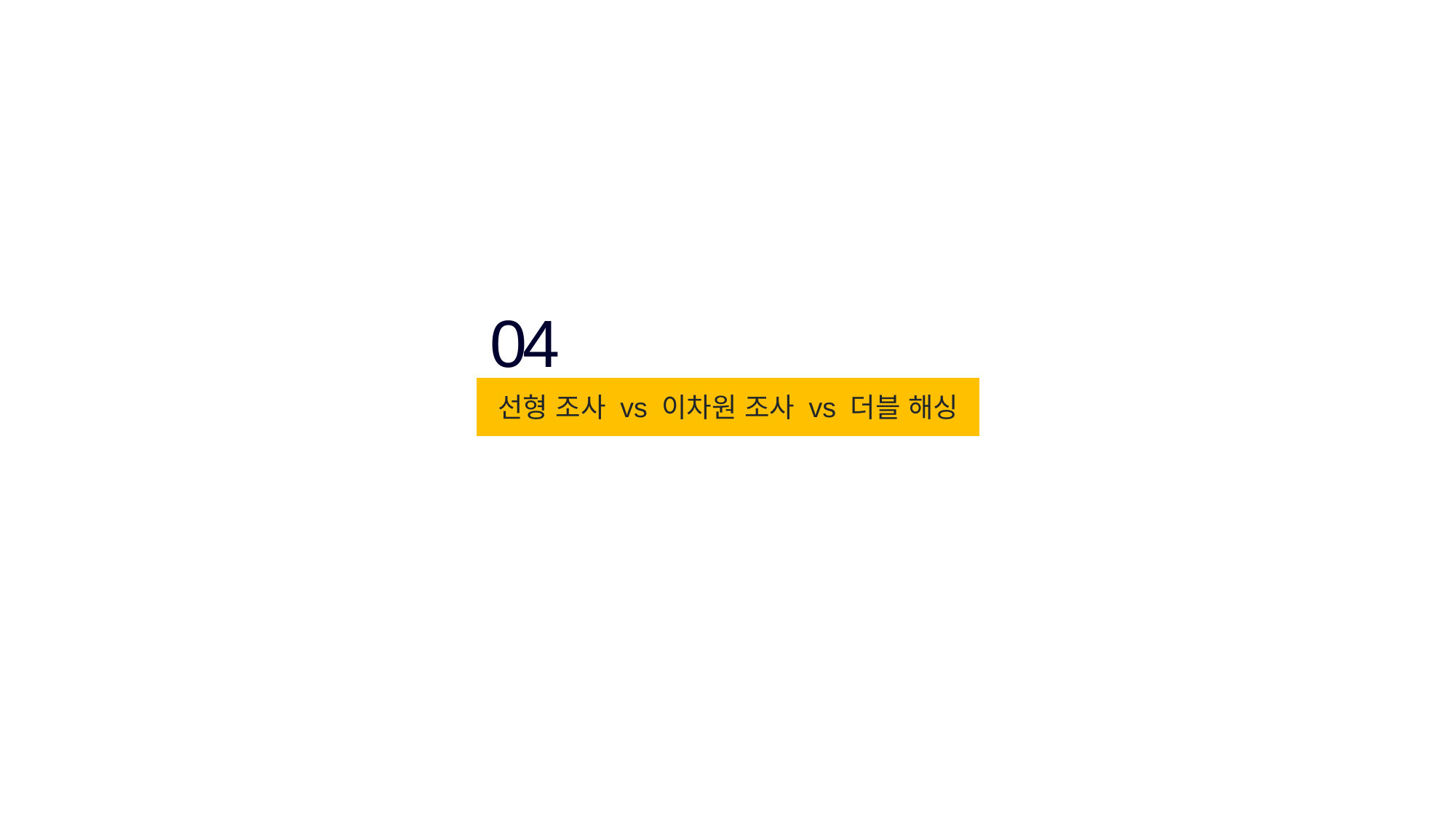

04
선형 조사 vs 이차원 조사 vs 더블 해싱